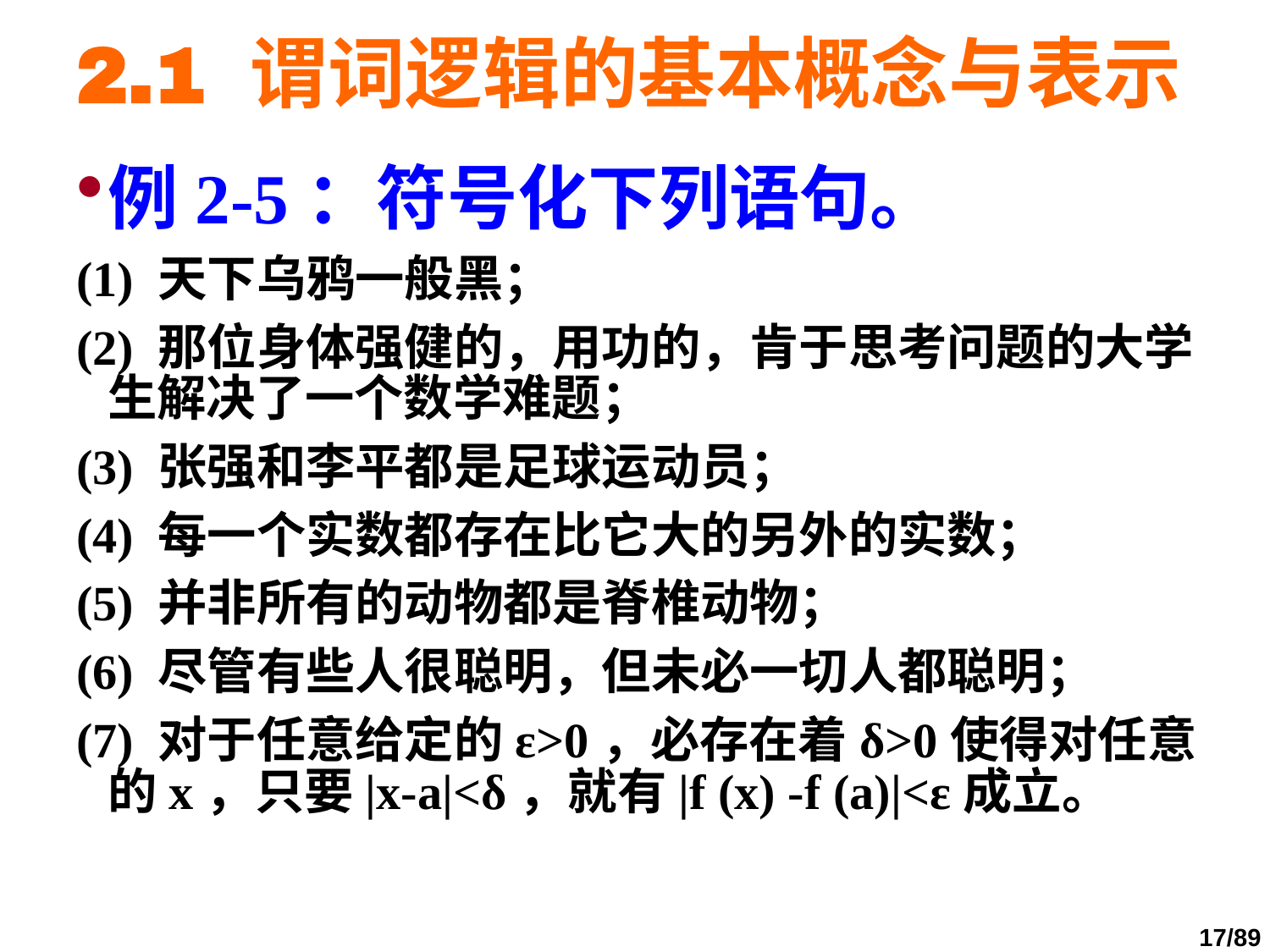

# 2.1 谓词逻辑的基本概念与表示
例2-5：符号化下列语句。
(1) 天下乌鸦一般黑；
(2) 那位身体强健的，用功的，肯于思考问题的大学生解决了一个数学难题；
(3) 张强和李平都是足球运动员；
(4) 每一个实数都存在比它大的另外的实数；
(5) 并非所有的动物都是脊椎动物；
(6) 尽管有些人很聪明，但未必一切人都聪明；
(7) 对于任意给定的ε>0，必存在着δ>0使得对任意的x，只要|x-a|<δ，就有|f (x) -f (a)|<ε成立。